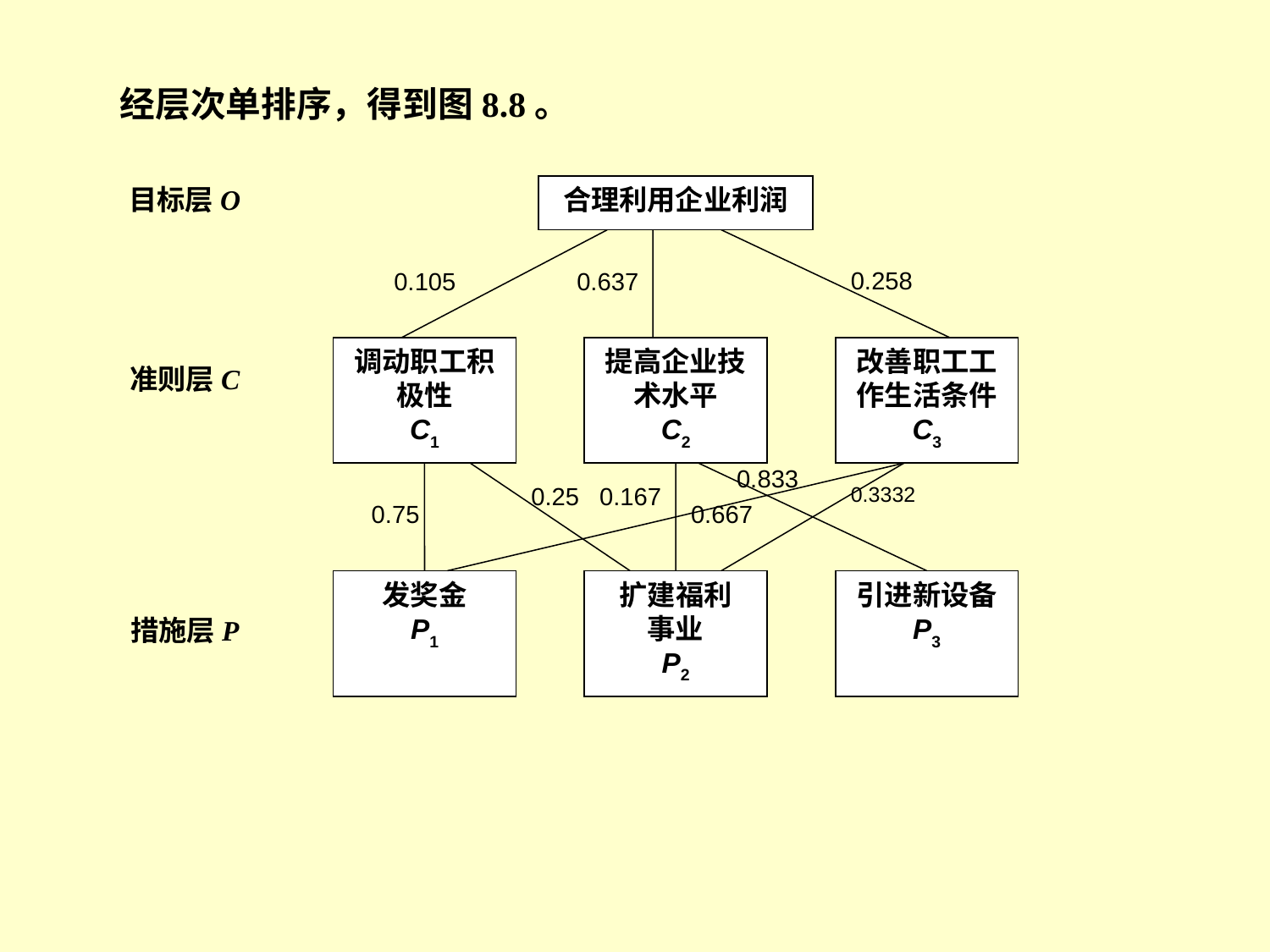

经层次单排序，得到图8.8。
目标层O
合理利用企业利润

调动职工积极性
C1
提高企业技术水平
C2

改善职工工作生活条件
C3

准则层C

发奖金
P1
扩建福利
事业
P2

引进新设备
P3

措施层P
0.258
0.105
0.637
0.833
0.25
0.167
0.3332
0.75
0.667